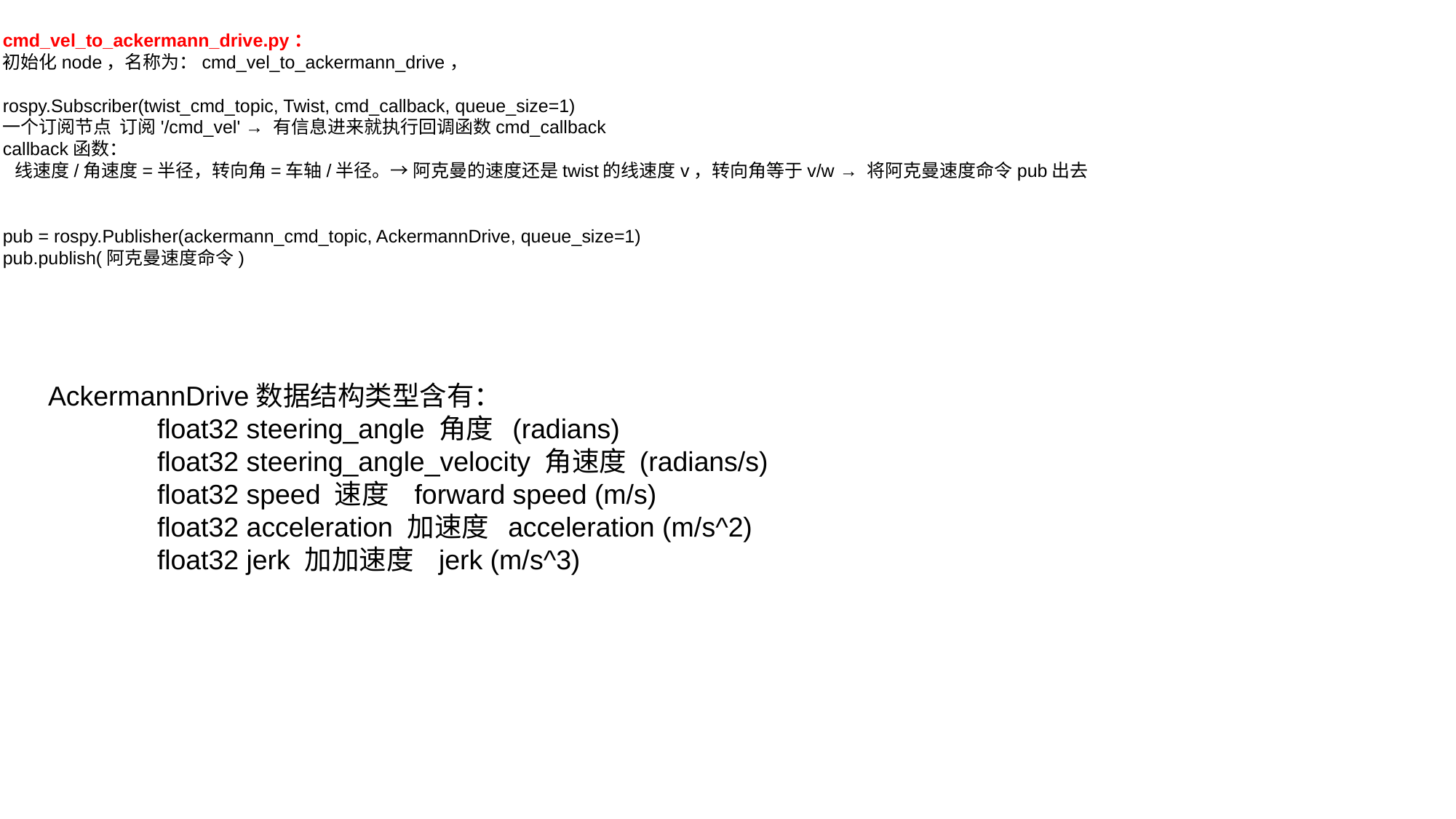

cmd_vel_to_ackermann_drive.py：
初始化node，名称为：cmd_vel_to_ackermann_drive，

rospy.Subscriber(twist_cmd_topic, Twist, cmd_callback, queue_size=1)
一个订阅节点  订阅'/cmd_vel' → 有信息进来就执行回调函数cmd_callback
callback函数：
  线速度/角速度=半径，转向角=车轴/半径。→ 阿克曼的速度还是twist的线速度v，转向角等于v/w → 将阿克曼速度命令pub出去

pub = rospy.Publisher(ackermann_cmd_topic, AckermannDrive, queue_size=1)
pub.publish(阿克曼速度命令)
AckermannDrive数据结构类型含有：
	float32 steering_angle 角度  (radians)
	float32 steering_angle_velocity 角速度 (radians/s)
	float32 speed 速度   forward speed (m/s)
	float32 acceleration 加速度  acceleration (m/s^2)
	float32 jerk 加加速度   jerk (m/s^3)